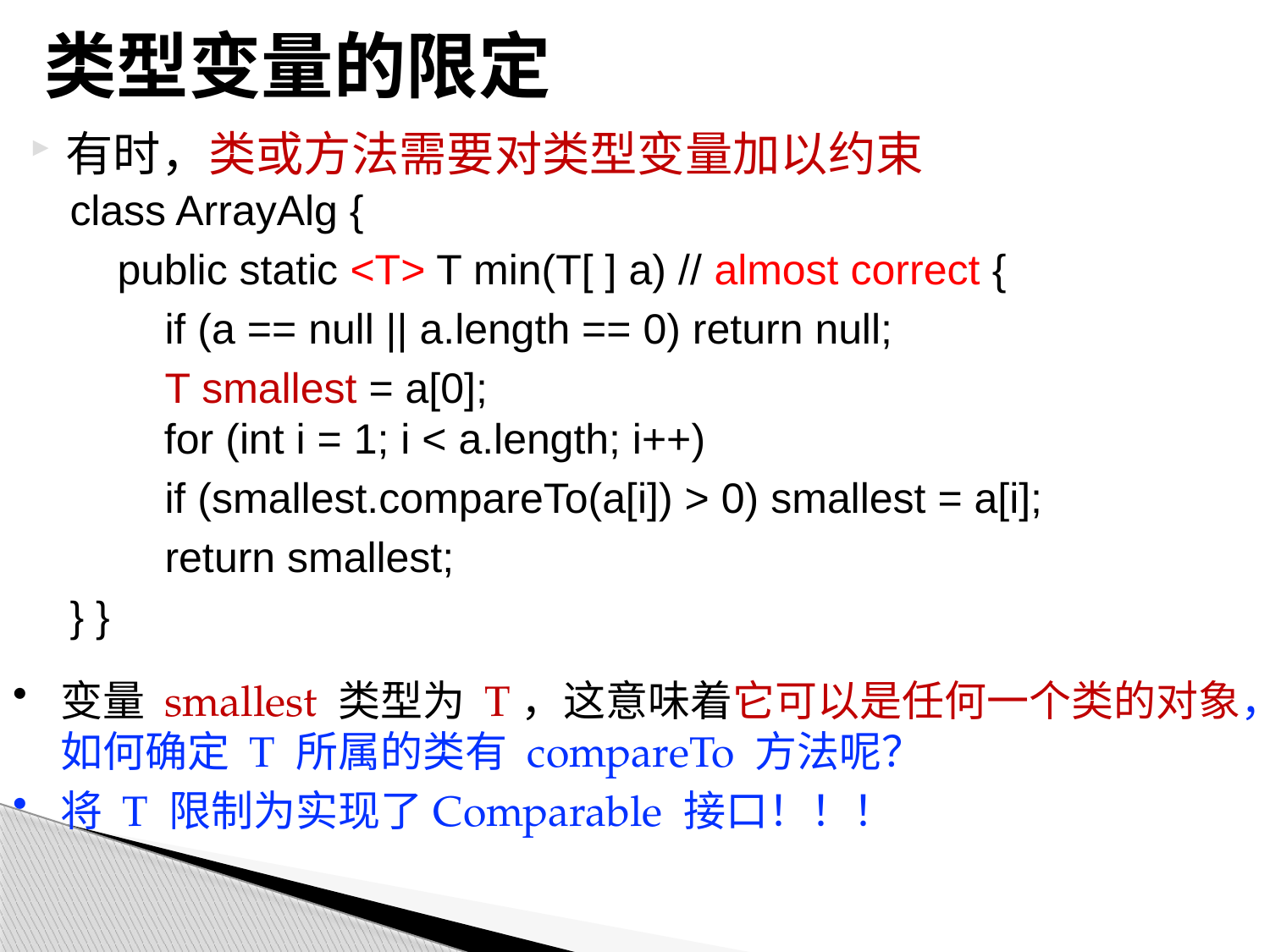

# 类型变量的限定
有时，类或方法需要对类型变量加以约束
class ArrayAlg {
    public static <T> T min(T[ ] a) // almost correct {
        if (a == null || a.length == 0) return null;
        T smallest = a[0];
        for (int i = 1; i < a.length; i++)
        if (smallest.compareTo(a[i]) > 0) smallest = a[i];
        return smallest;
} }
变量 smallest 类型为 T，这意味着它可以是任何一个类的对象，如何确定 T 所属的类有 compareTo 方法呢？
将 T 限制为实现了Comparable 接口！！！